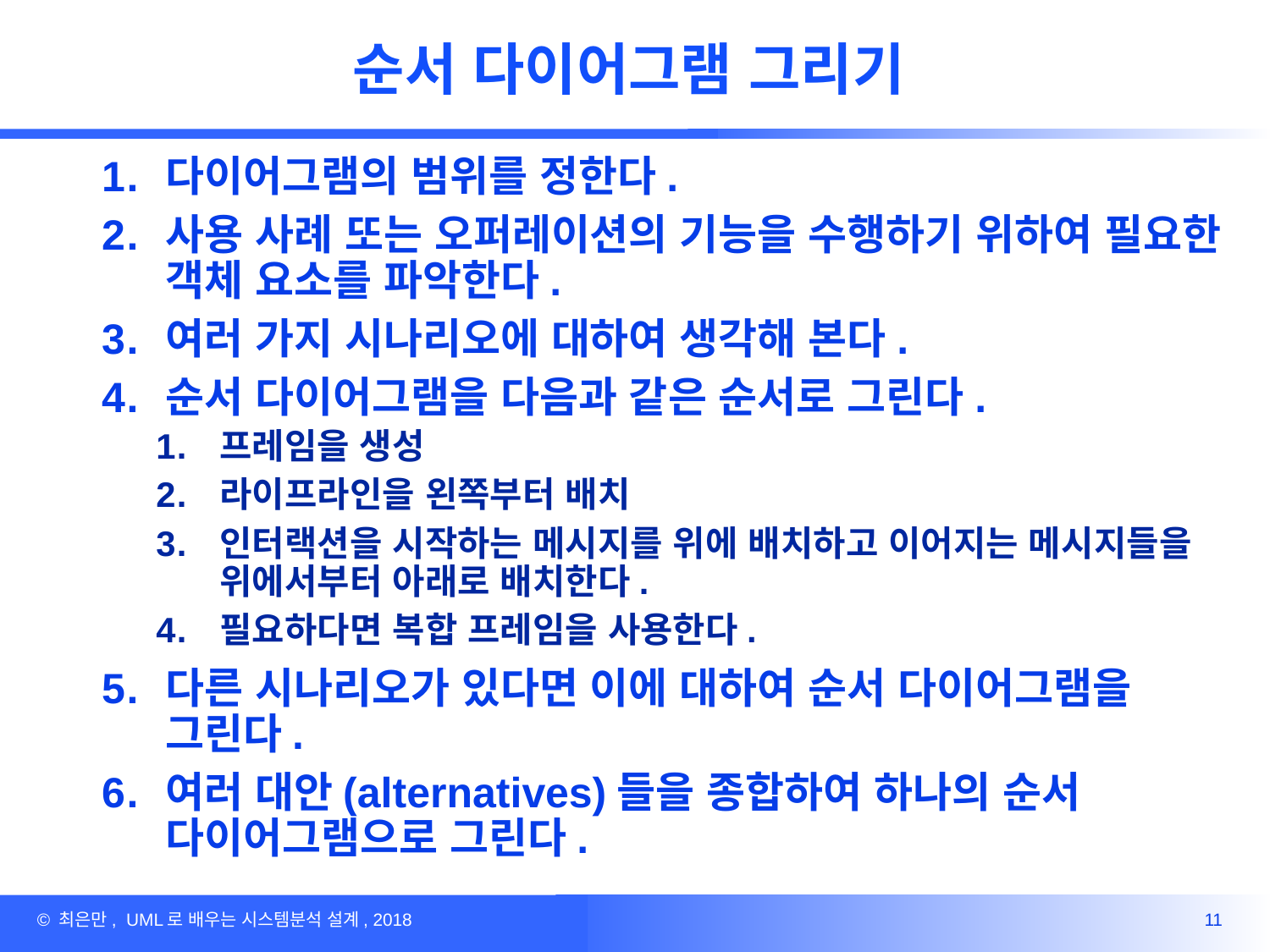

# 순서 다이어그램 그리기
다이어그램의 범위를 정한다.
사용 사례 또는 오퍼레이션의 기능을 수행하기 위하여 필요한 객체 요소를 파악한다.
여러 가지 시나리오에 대하여 생각해 본다.
순서 다이어그램을 다음과 같은 순서로 그린다.
프레임을 생성
라이프라인을 왼쪽부터 배치
인터랙션을 시작하는 메시지를 위에 배치하고 이어지는 메시지들을 위에서부터 아래로 배치한다.
필요하다면 복합 프레임을 사용한다.
다른 시나리오가 있다면 이에 대하여 순서 다이어그램을 그린다.
여러 대안(alternatives)들을 종합하여 하나의 순서 다이어그램으로 그린다.